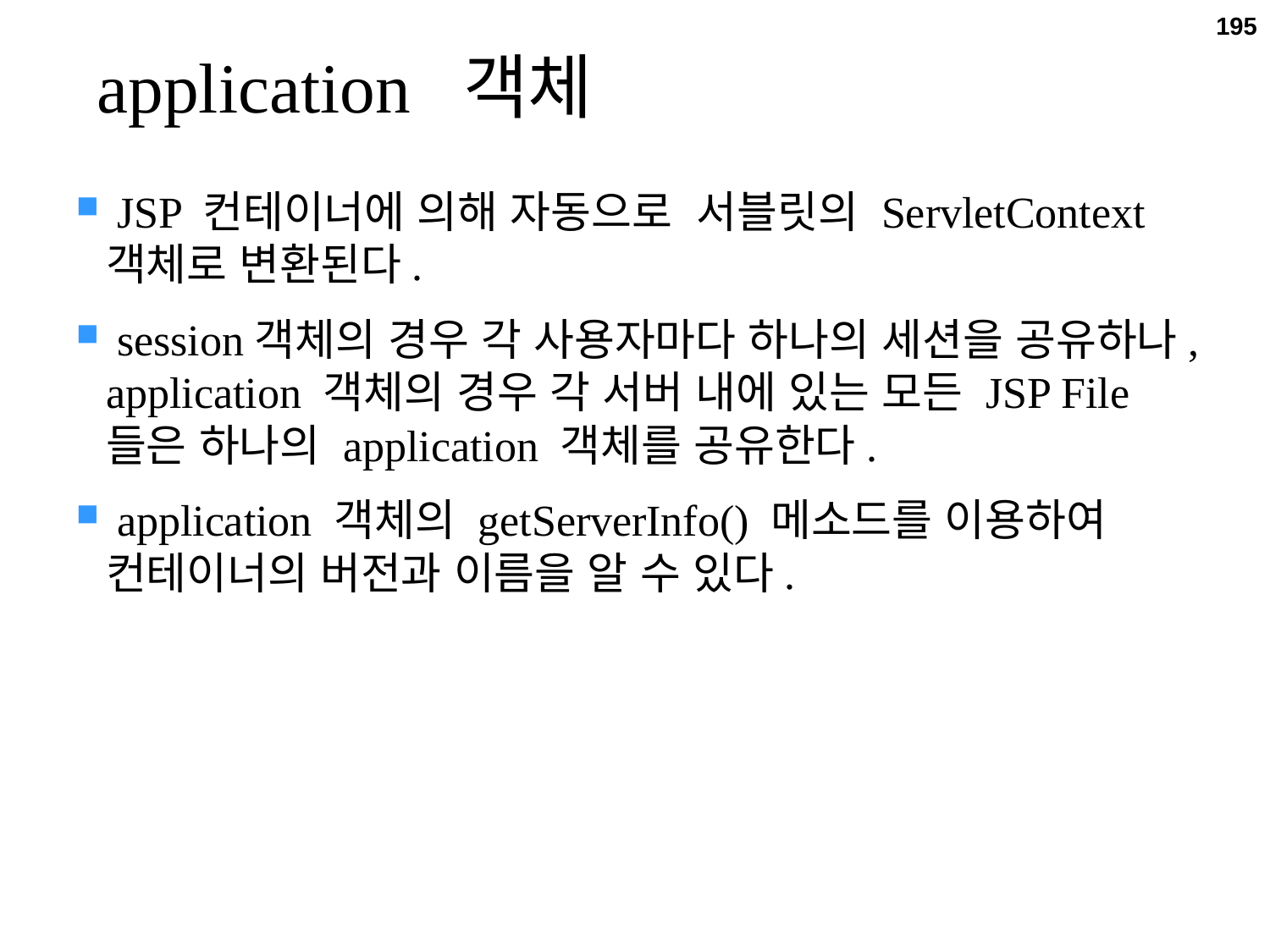

195
application  객체
 JSP 컨테이너에 의해 자동으로  서블릿의 ServletContext 객체로 변환된다.
 session객체의 경우 각 사용자마다 하나의 세션을 공유하나, application 객체의 경우 각 서버 내에 있는 모든 JSP File들은 하나의 application 객체를 공유한다.
 application 객체의 getServerInfo() 메소드를 이용하여 컨테이너의 버전과 이름을 알 수 있다.